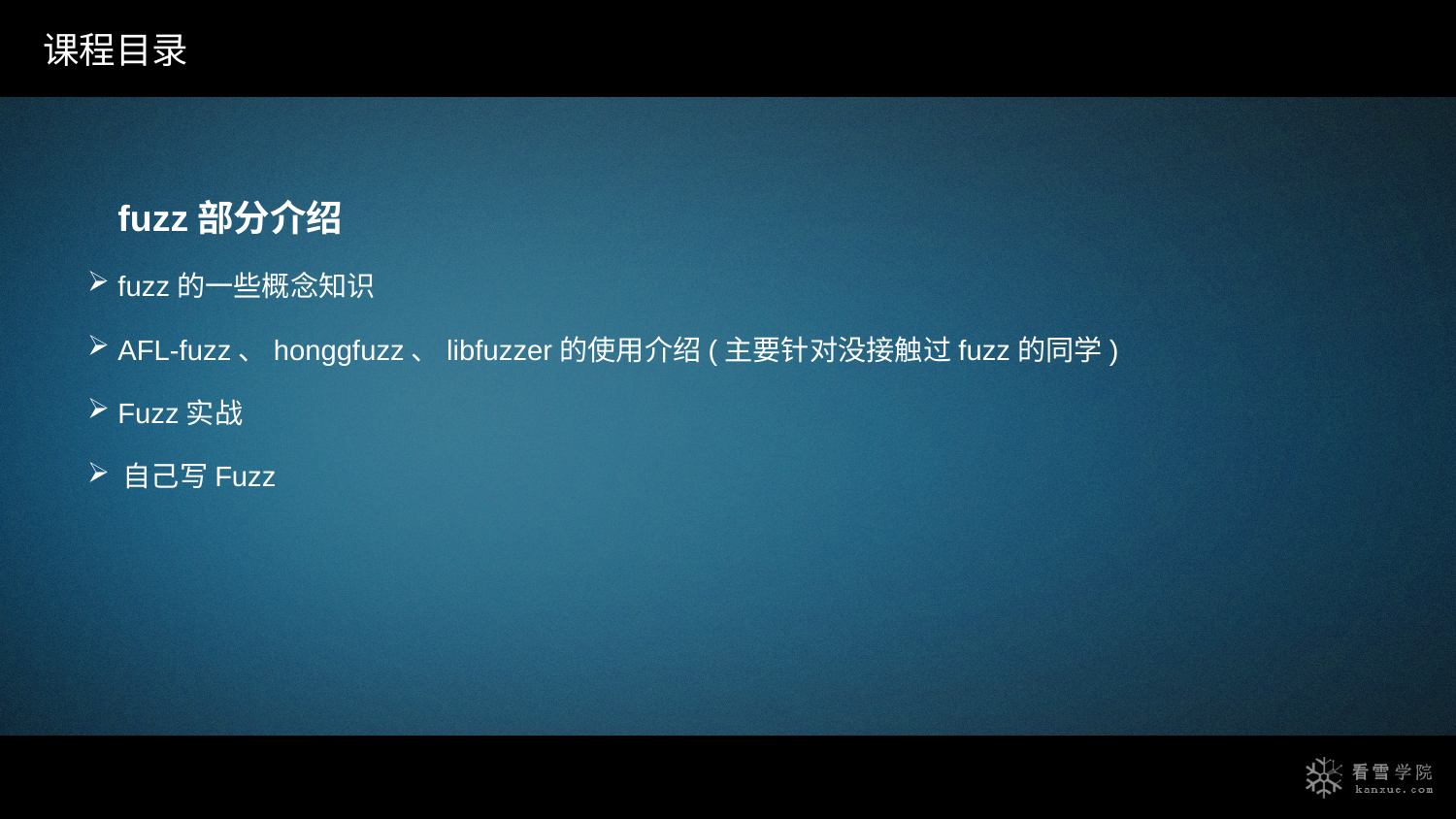

课程目录
   fuzz部分介绍
 fuzz的一些概念知识
 AFL-fuzz、honggfuzz、libfuzzer的使用介绍(主要针对没接触过fuzz的同学)
 Fuzz实战
 自己写Fuzz